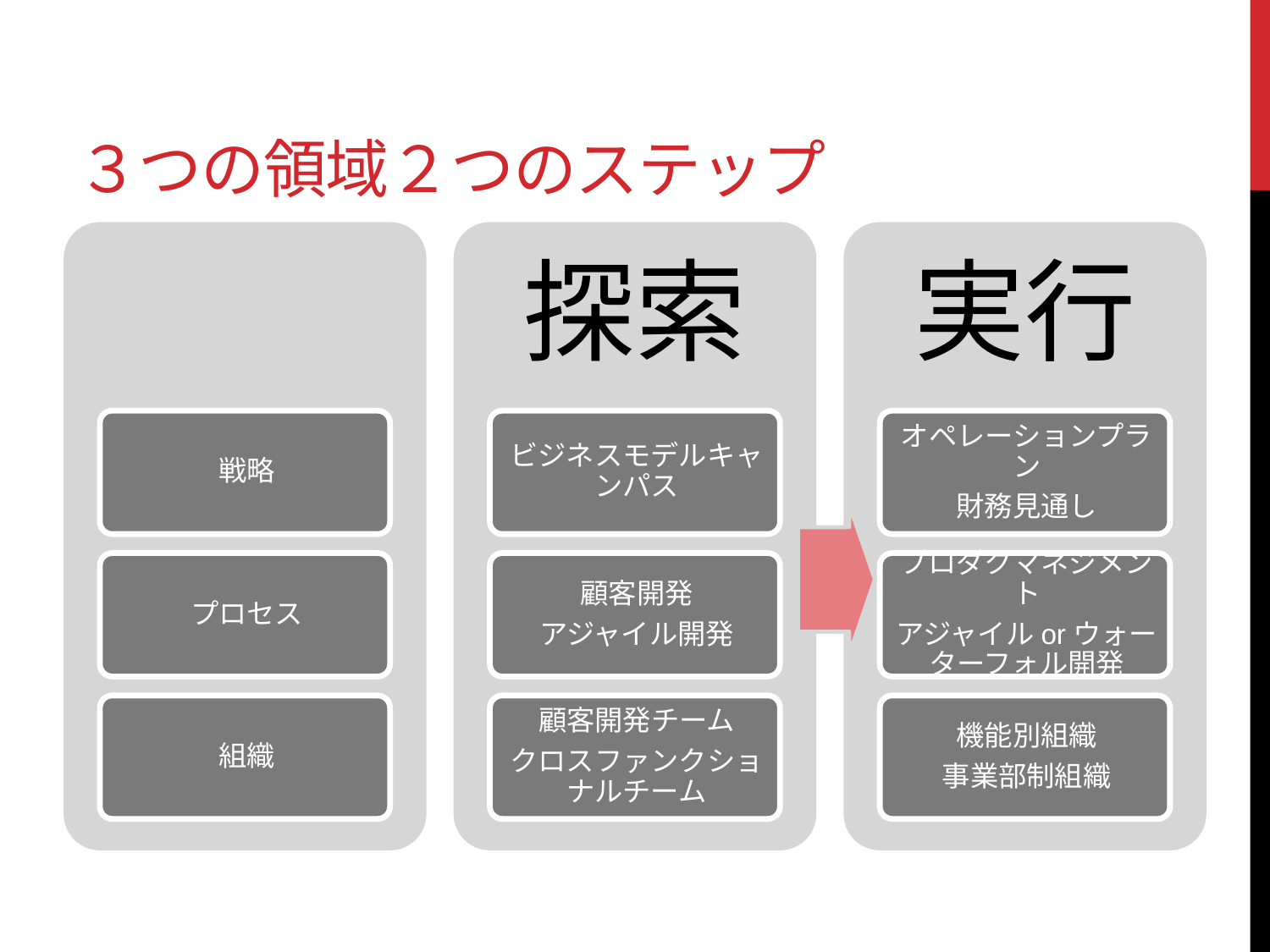

# ３つの領域２つのステップ

戦略
プロセス
組織
探索
ビジネスモデルキャンパス
顧客開発
アジャイル開発
顧客開発チーム
クロスファンクショナルチーム
実行
オペレーションプラン
財務見通し
プロダクマネジメント
アジャイルorウォーターフォル開発
機能別組織
事業部制組織